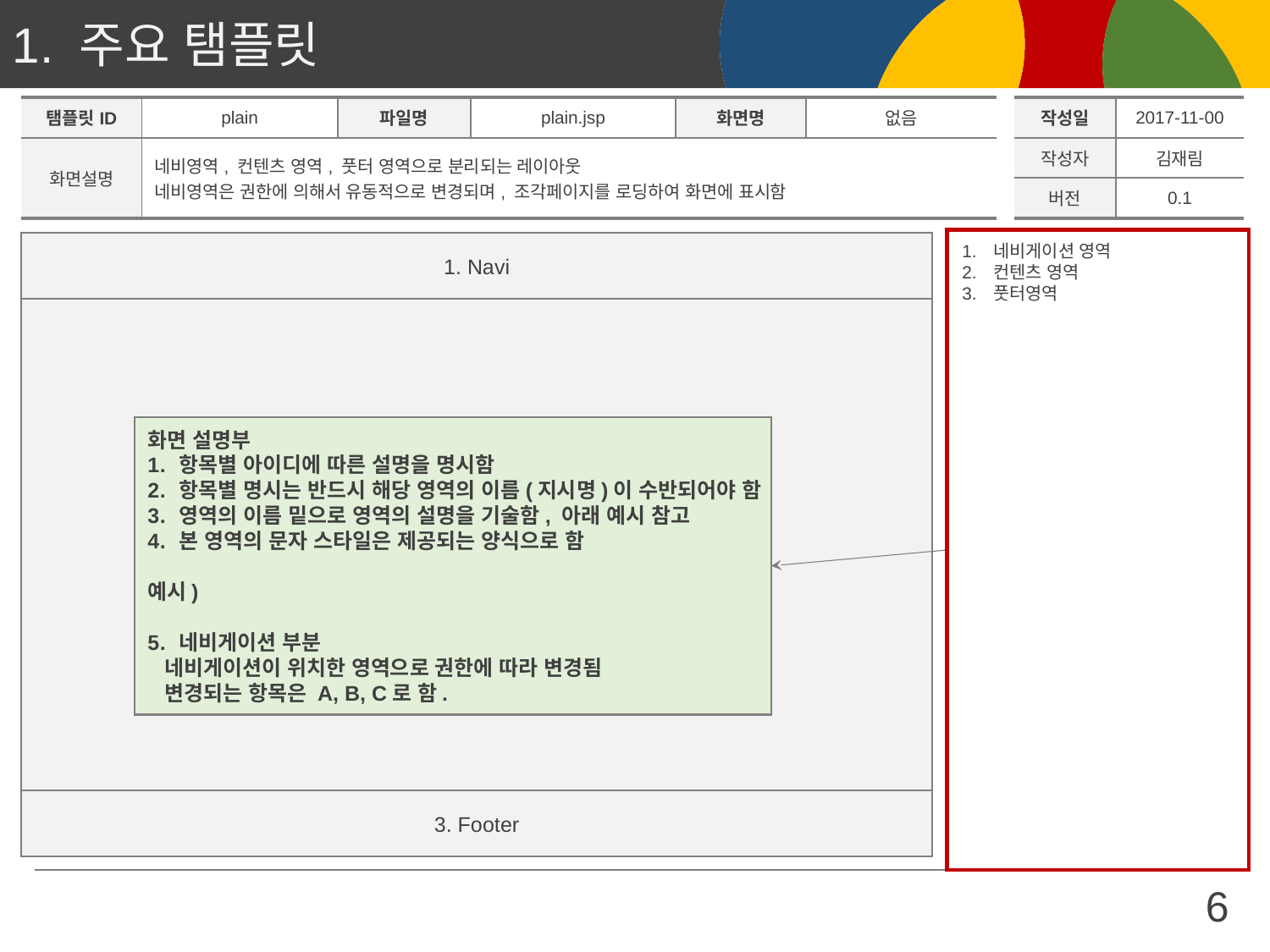

| 탬플릿ID | plain | 파일명 | plain.jsp | 화면명 | 없음 |  | 작성일 | 2017-11-00 |
| --- | --- | --- | --- | --- | --- | --- | --- | --- |
| 화면설명 | 네비영역, 컨텐츠 영역, 풋터 영역으로 분리되는 레이아웃 네비영역은 권한에 의해서 유동적으로 변경되며, 조각페이지를 로딩하여 화면에 표시함 |  |  |  |  |  | 작성자 | 김재림 |
|  |  |  |  |  |  |  | 버전 | 0.1 |

1. Navi
네비게이션 영역
컨텐츠 영역
풋터영역
2. Contents
화면 설명부
항목별 아이디에 따른 설명을 명시함
항목별 명시는 반드시 해당 영역의 이름(지시명)이 수반되어야 함
영역의 이름 밑으로 영역의 설명을 기술함, 아래 예시 참고
본 영역의 문자 스타일은 제공되는 양식으로 함

예시)

네비게이션 부분
  네비게이션이 위치한 영역으로 권한에 따라 변경됨
  변경되는 항목은 A, B, C로 함.
3. Footer